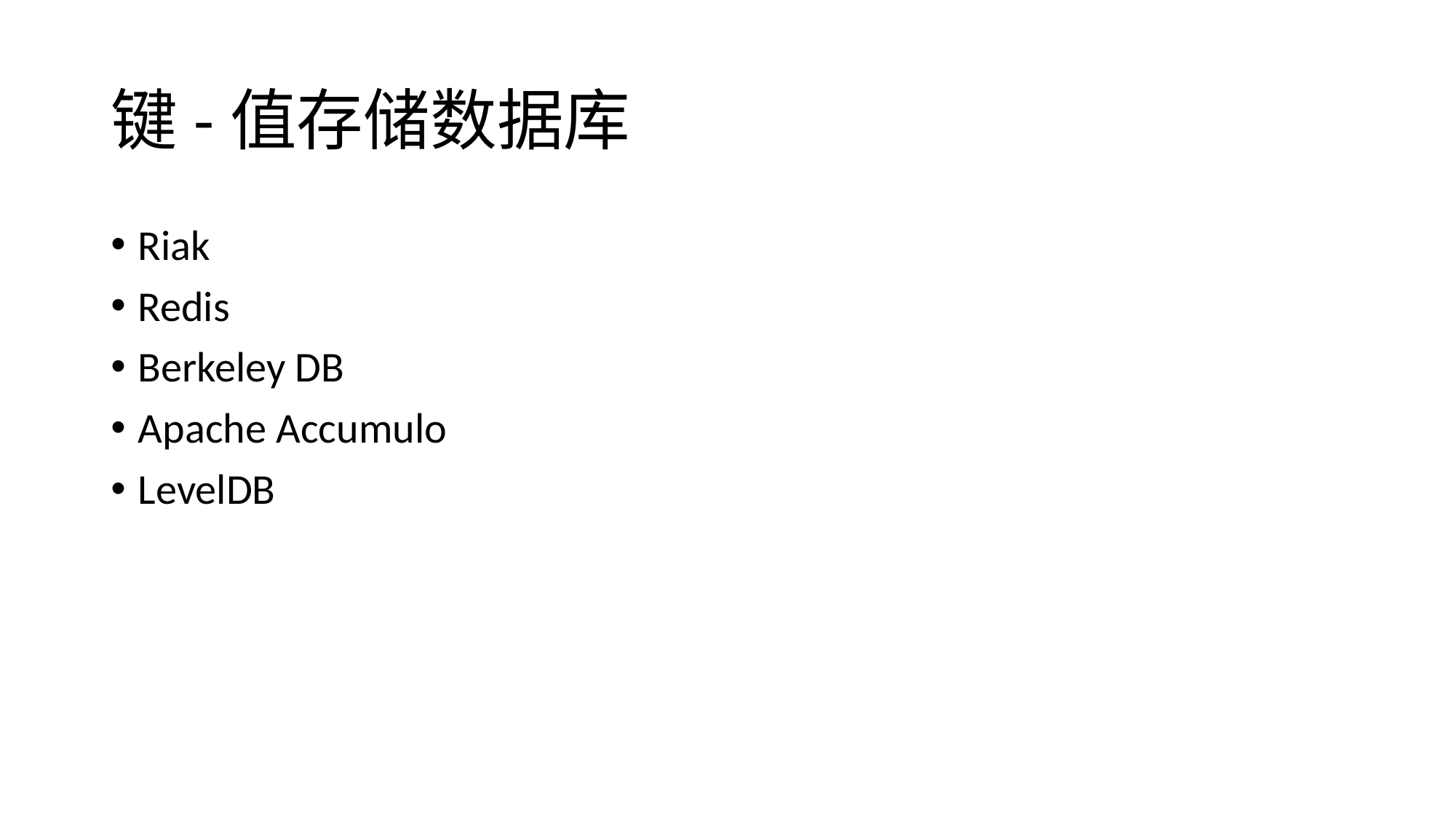

# 键-值存储数据库
Riak
Redis
Berkeley DB
Apache Accumulo
LevelDB